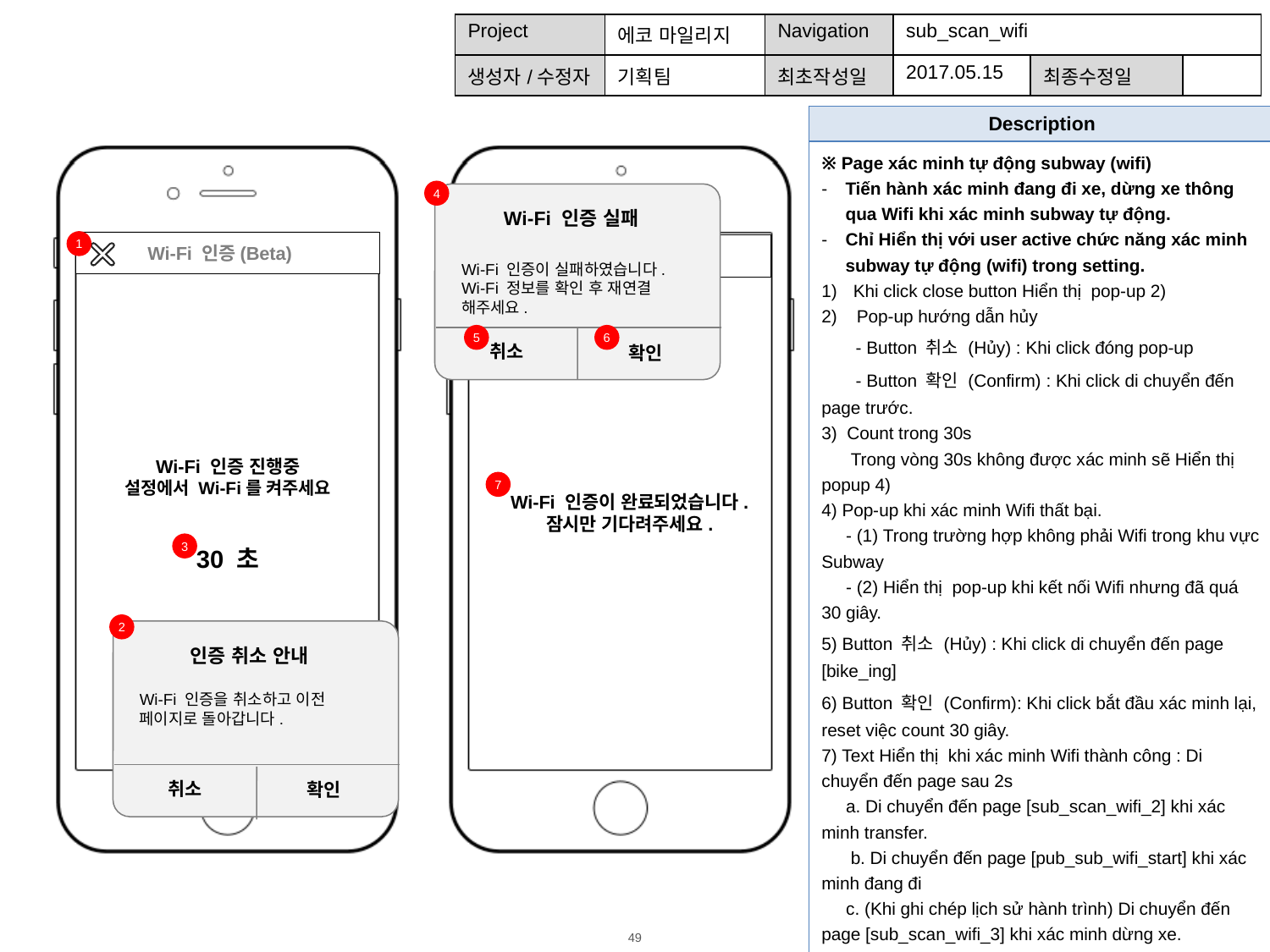

| Project | 에코 마일리지 | Navigation | sub\_scan\_wifi |  |  |
| --- | --- | --- | --- | --- | --- |
| 생성자/수정자 | 기획팀 | 최초작성일 | 2017.05.15 | 최종수정일 |  |
| Description |
| --- |
| ※ Page xác minh tự động subway (wifi) Tiến hành xác minh đang đi xe, dừng xe thông qua Wifi khi xác minh subway tự động. Chỉ Hiển thị với user active chức năng xác minh subway tự động (wifi) trong setting. Khi click close button Hiển thị pop-up 2) 2) Pop-up hướng dẫn hủy - Button 취소 (Hủy) : Khi click đóng pop-up - Button 확인 (Confirm) : Khi click di chuyển đến page trước. 3) Count trong 30s Trong vòng 30s không được xác minh sẽ Hiển thị popup 4) 4) Pop-up khi xác minh Wifi thất bại. - (1) Trong trường hợp không phải Wifi trong khu vực Subway - (2) Hiển thị pop-up khi kết nối Wifi nhưng đã quá 30 giây. 5) Button 취소 (Hủy) : Khi click di chuyển đến page [bike\_ing] 6) Button 확인 (Confirm): Khi click bắt đầu xác minh lại, reset việc count 30 giây. 7) Text Hiển thị khi xác minh Wifi thành công : Di chuyển đến page sau 2s a. Di chuyển đến page [sub\_scan\_wifi\_2] khi xác minh transfer. b. Di chuyển đến page [pub\_sub\_wifi\_start] khi xác minh đang đi c. (Khi ghi chép lịch sử hành trình) Di chuyển đến page [sub\_scan\_wifi\_3] khi xác minh dừng xe. d. (Khi không ghi chép lịch sử hành trình) Di chuyển đến page [sub\_scan\_wifi\_3] khi xác minh dừng xe. |
4

Wi-Fi 인증 실패
1
            Wi-Fi 인증(Beta)
1
     NFC 인증
성공확률 50%

Wi-Fi 인증이 실패하였습니다.
Wi-Fi 정보를 확인 후 재연결 해주세요.
5
6
취소
확인
환승 인증 완료

Wi-Fi 인증 진행중
설정에서 Wi-Fi를 켜주세요
7
Wi-Fi 인증이 완료되었습니다.
잠시만 기다려주세요.
3
30 초
2

인증 취소 안내
성공확률 50%
Wi-Fi 인증을 취소하고 이전 페이지로 돌아갑니다.
D-7
취소
확인
￥5.00